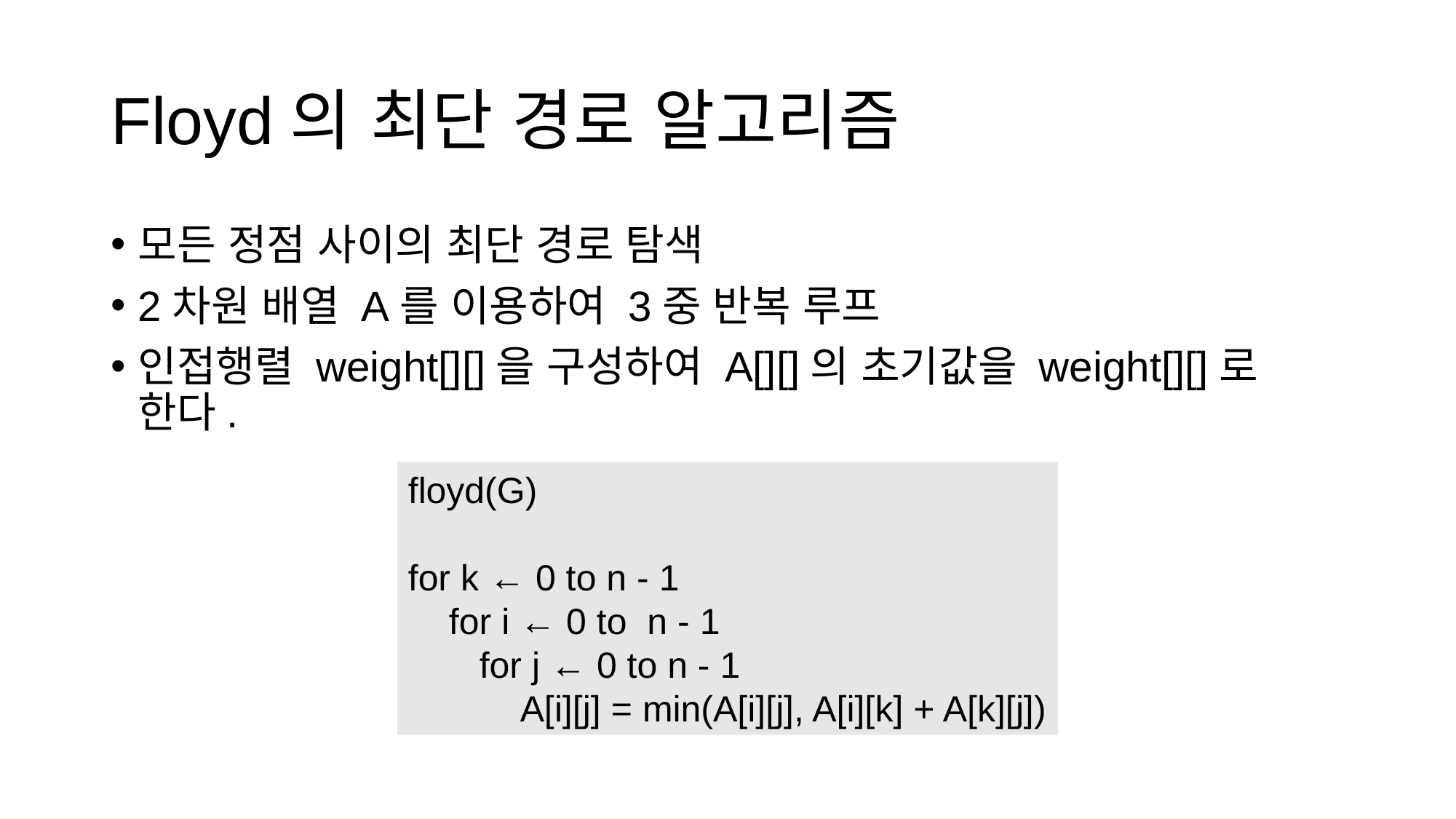

# Floyd의 최단 경로 알고리즘
모든 정점 사이의 최단 경로 탐색
2차원 배열 A를 이용하여 3중 반복 루프
인접행렬 weight[][]을 구성하여 A[][]의 초기값을 weight[][]로 한다.
floyd(G)

for k ← 0 to n - 1
    for i ← 0 to  n - 1
       for j ← 0 to n - 1
           A[i][j] = min(A[i][j], A[i][k] + A[k][j])